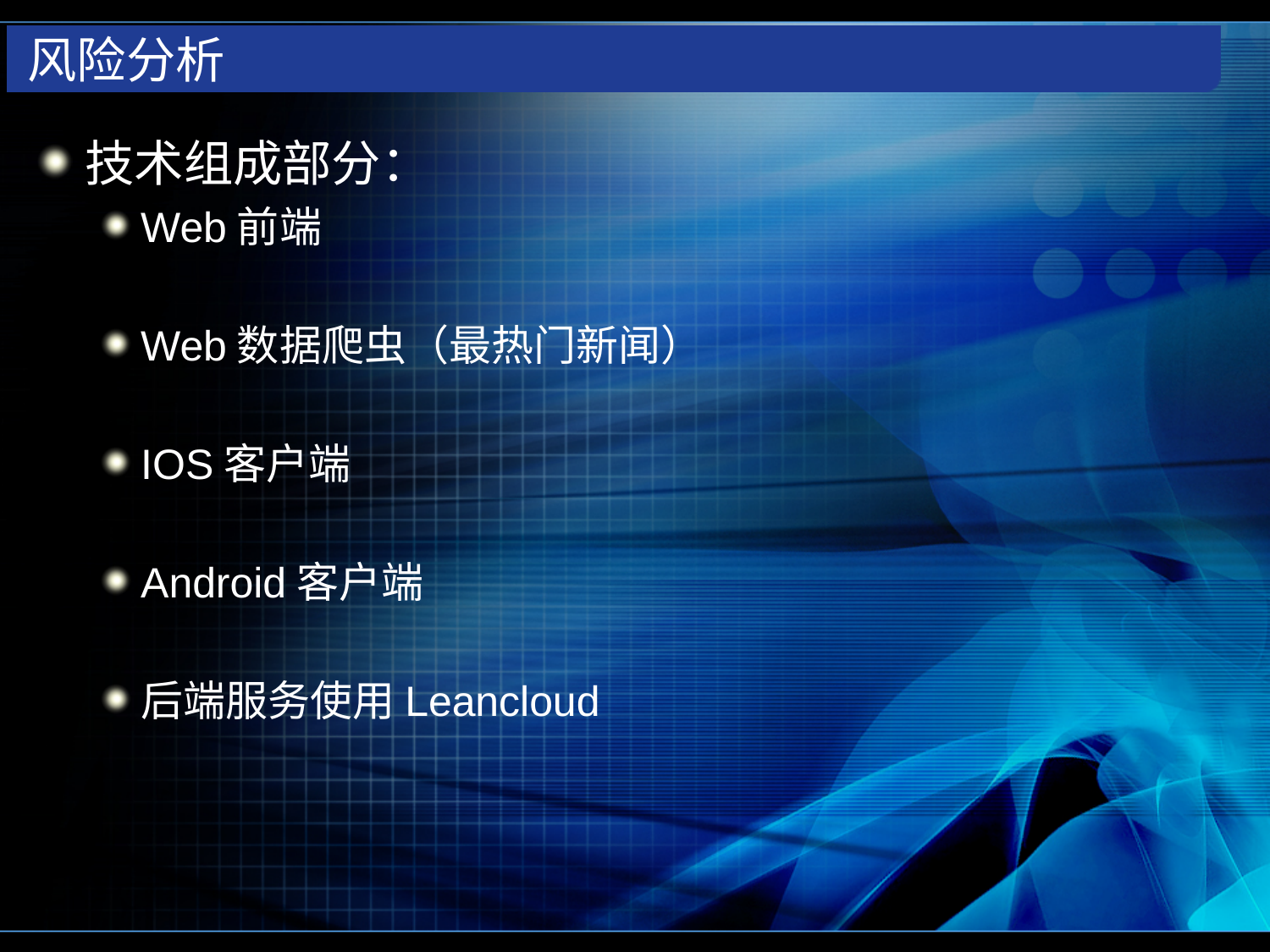

# 风险分析
技术组成部分：
Web前端

Web数据爬虫（最热门新闻）

IOS客户端

Android客户端

后端服务使用Leancloud